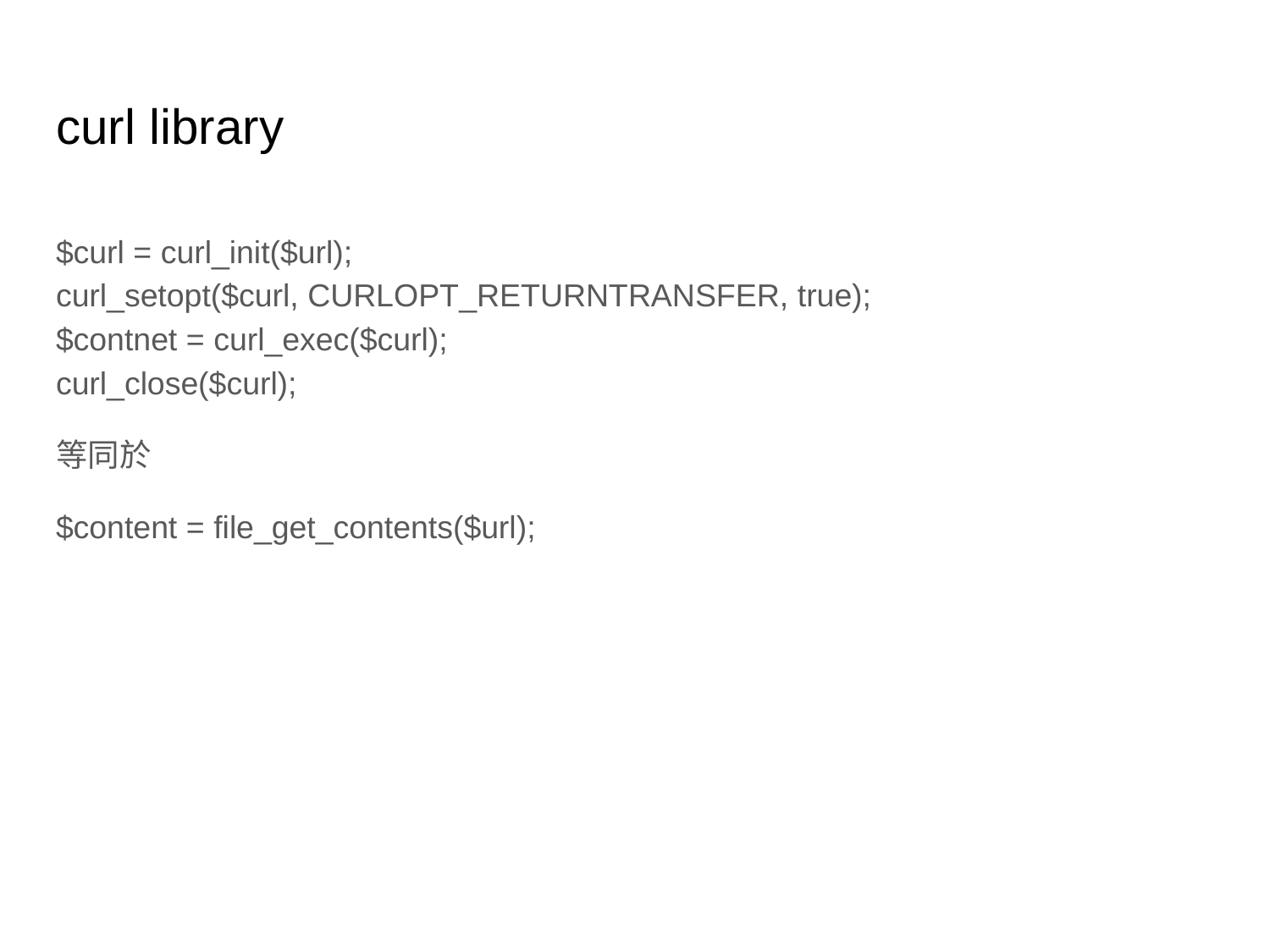

# curl library
$curl = curl_init($url);
curl_setopt($curl, CURLOPT_RETURNTRANSFER, true);
$contnet = curl_exec($curl);
curl_close($curl);
等同於
$content = file_get_contents($url);